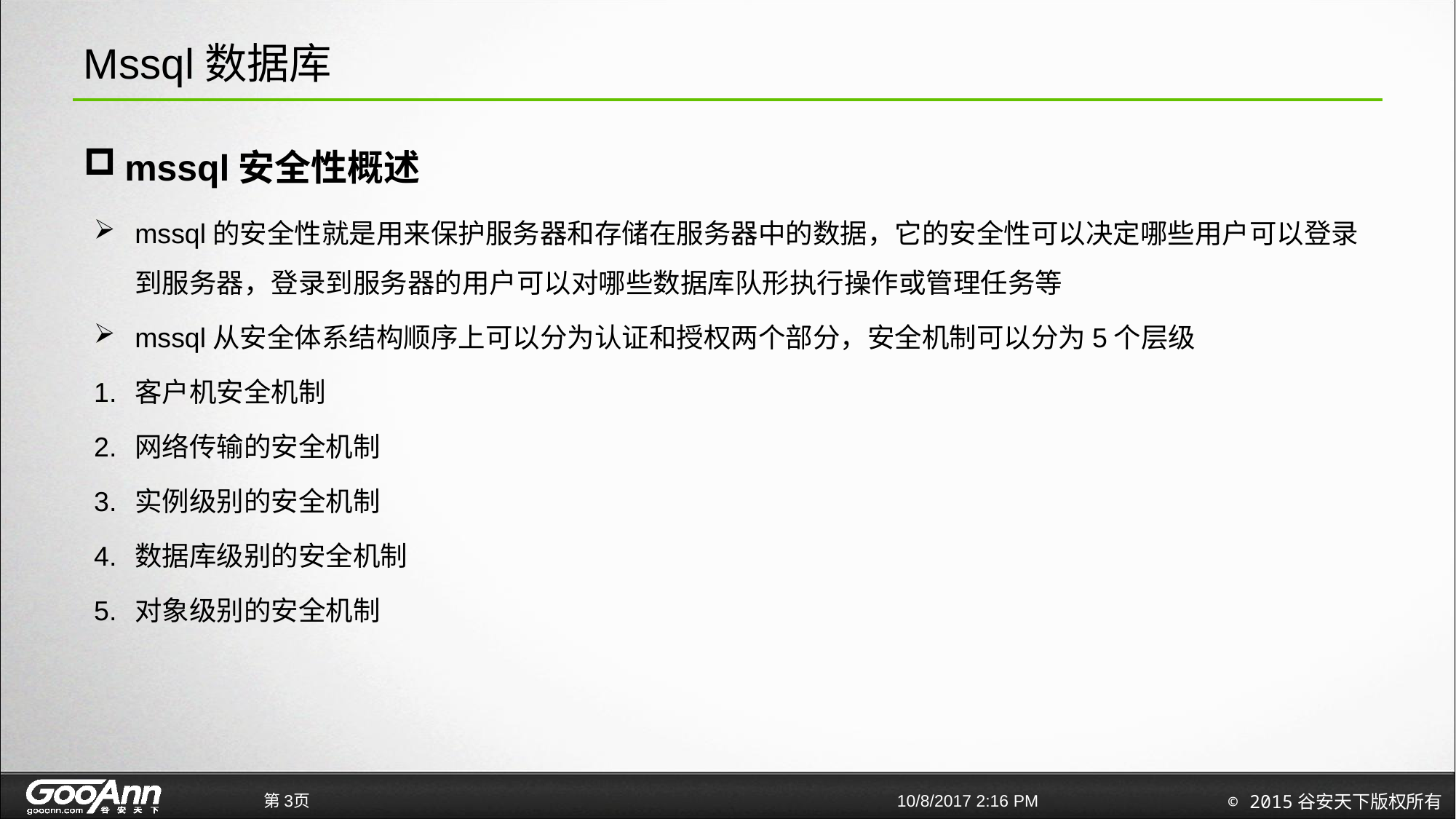

# Mssql数据库
mssql安全性概述
mssql的安全性就是用来保护服务器和存储在服务器中的数据，它的安全性可以决定哪些用户可以登录到服务器，登录到服务器的用户可以对哪些数据库队形执行操作或管理任务等
mssql从安全体系结构顺序上可以分为认证和授权两个部分，安全机制可以分为5个层级
客户机安全机制
网络传输的安全机制
实例级别的安全机制
数据库级别的安全机制
对象级别的安全机制